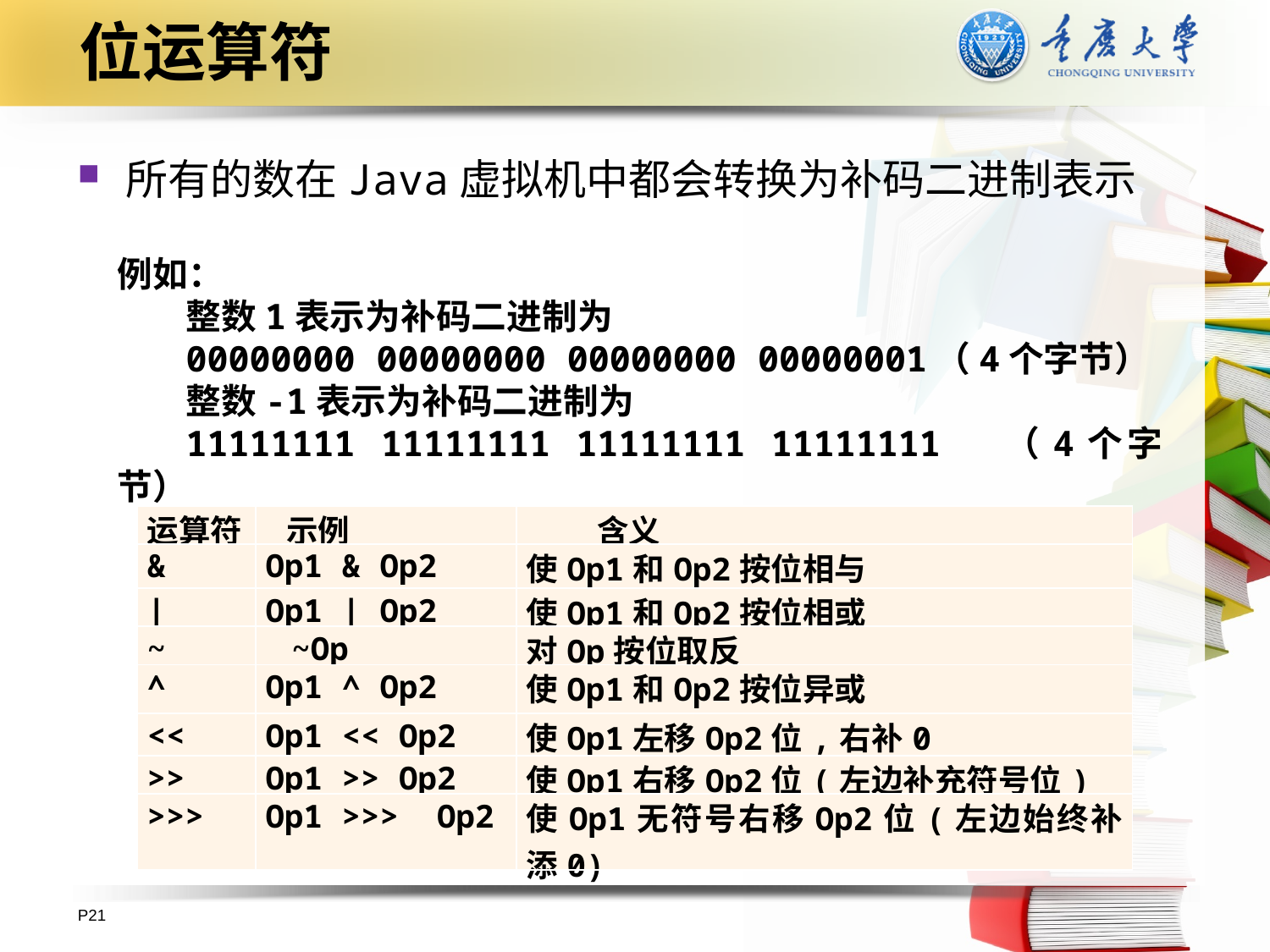

# 位运算符
所有的数在Java虚拟机中都会转换为补码二进制表示

例如：
整数1表示为补码二进制为
00000000 00000000 00000000 00000001（4个字节）
整数-1表示为补码二进制为
11111111 11111111 11111111 11111111  （4个字节）
| 运算符 | 示例 | 含义 |
| --- | --- | --- |
| & | Op1 & Op2 | 使Op1和Op2按位相与 |
| | | Op1 | Op2 | 使Op1和Op2按位相或 |
| ~ | ~Op | 对Op按位取反 |
| ^ | Op1 ^ Op2 | 使Op1和Op2按位异或 |
| << | Op1 << Op2 | 使Op1左移Op2位,右补0 |
| >> | Op1 >> Op2 | 使Op1右移Op2位(左边补充符号位) |
| >>> | Op1 >>> Op2 | 使Op1无符号右移Op2位(左边始终补添0) |
P21